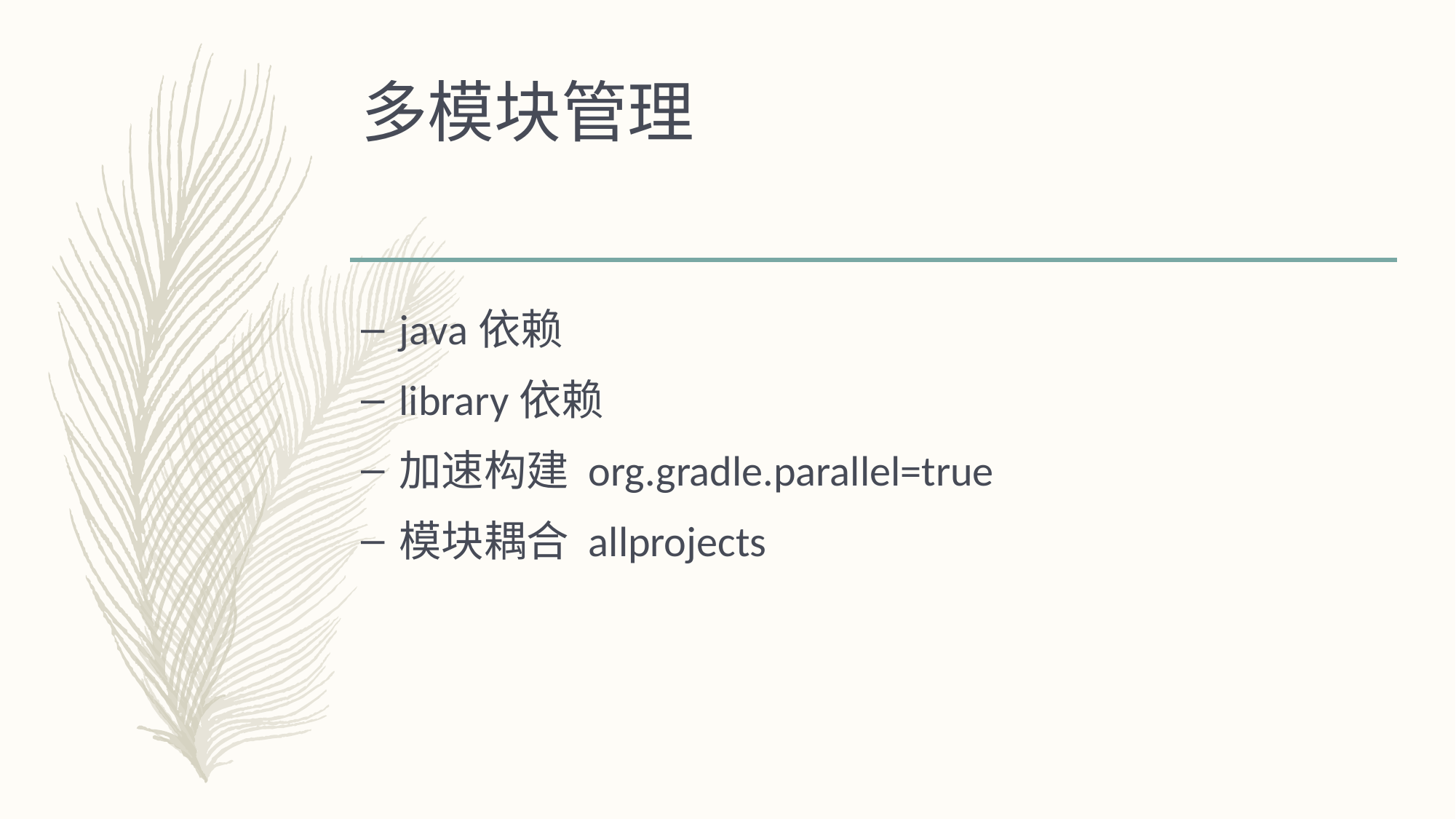

# 多模块管理
java依赖
library依赖
加速构建 org.gradle.parallel=true
模块耦合 allprojects